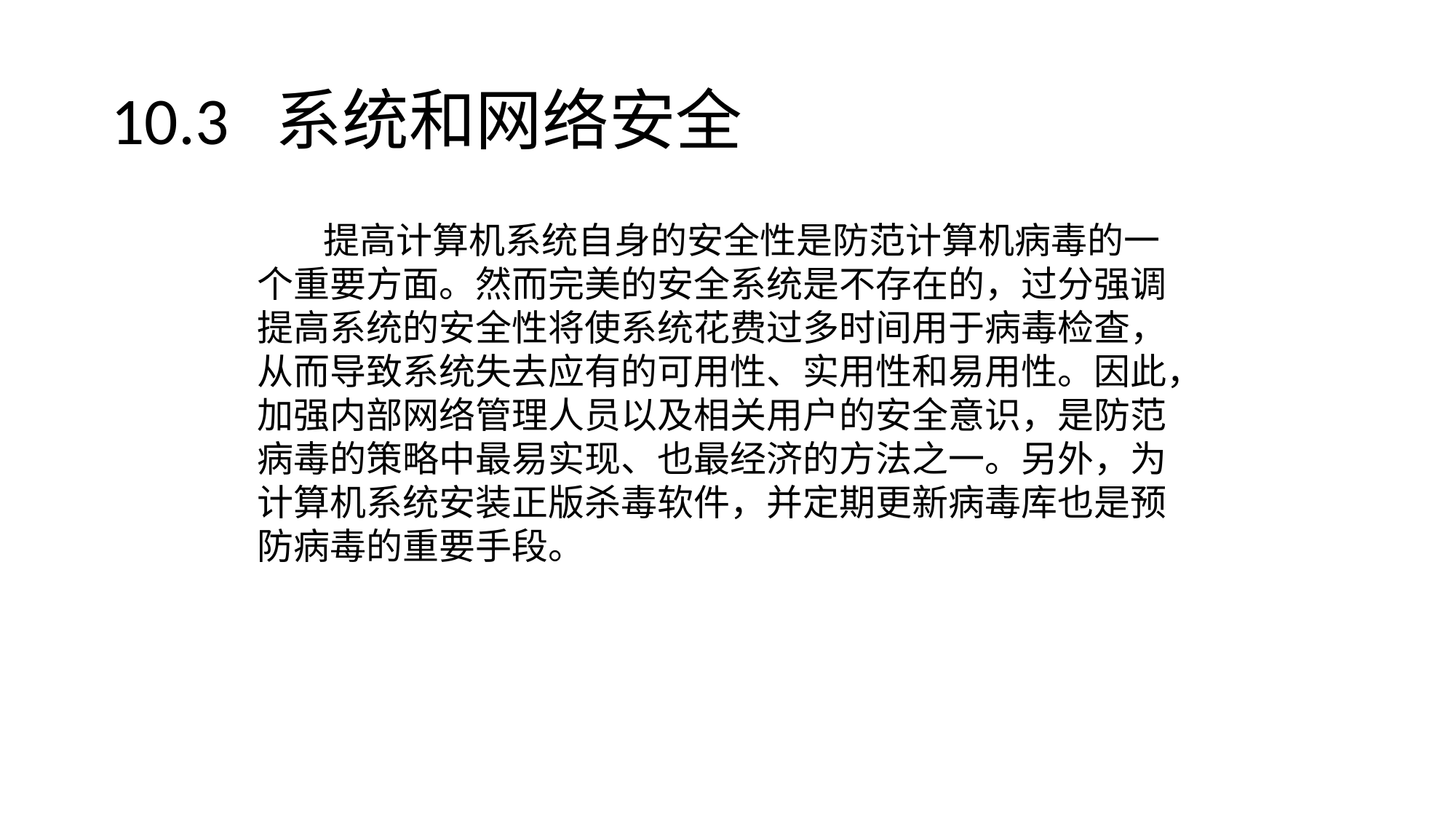

10.3  系统和网络安全
       提高计算机系统自身的安全性是防范计算机病毒的一个重要方面。然而完美的安全系统是不存在的，过分强调提高系统的安全性将使系统花费过多时间用于病毒检查，从而导致系统失去应有的可用性、实用性和易用性。因此，加强内部网络管理人员以及相关用户的安全意识，是防范病毒的策略中最易实现、也最经济的方法之一。另外，为计算机系统安装正版杀毒软件，并定期更新病毒库也是预防病毒的重要手段。
10